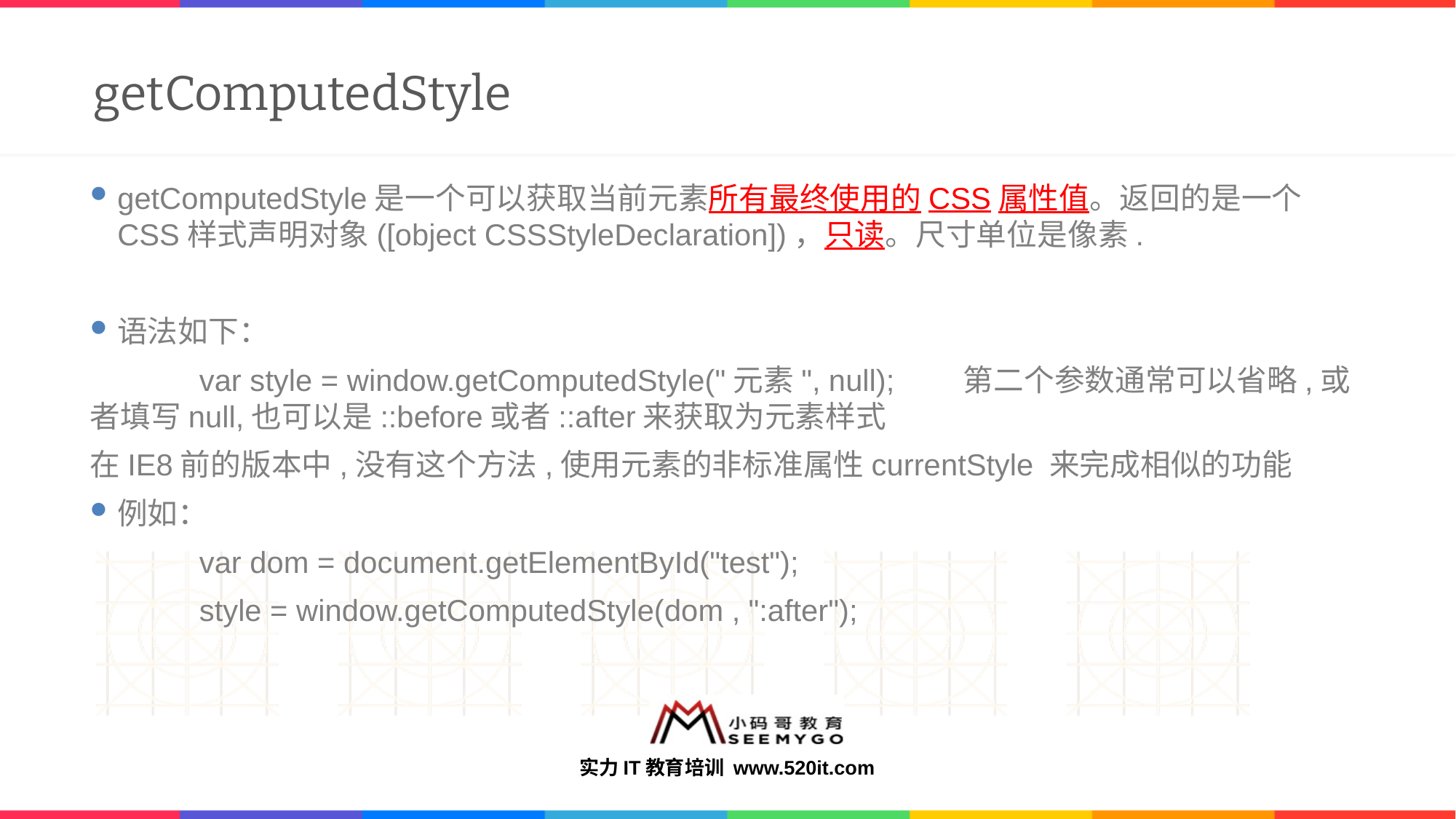

# getComputedStyle
getComputedStyle是一个可以获取当前元素所有最终使用的CSS属性值。返回的是一个CSS样式声明对象([object CSSStyleDeclaration])，只读。尺寸单位是像素.

语法如下：
	var style = window.getComputedStyle("元素", null);	第二个参数通常可以省略,或者填写null,也可以是::before或者::after来获取为元素样式
在IE8前的版本中,没有这个方法,使用元素的非标准属性currentStyle 来完成相似的功能
例如：
	var dom = document.getElementById("test");
	style = window.getComputedStyle(dom , ":after");